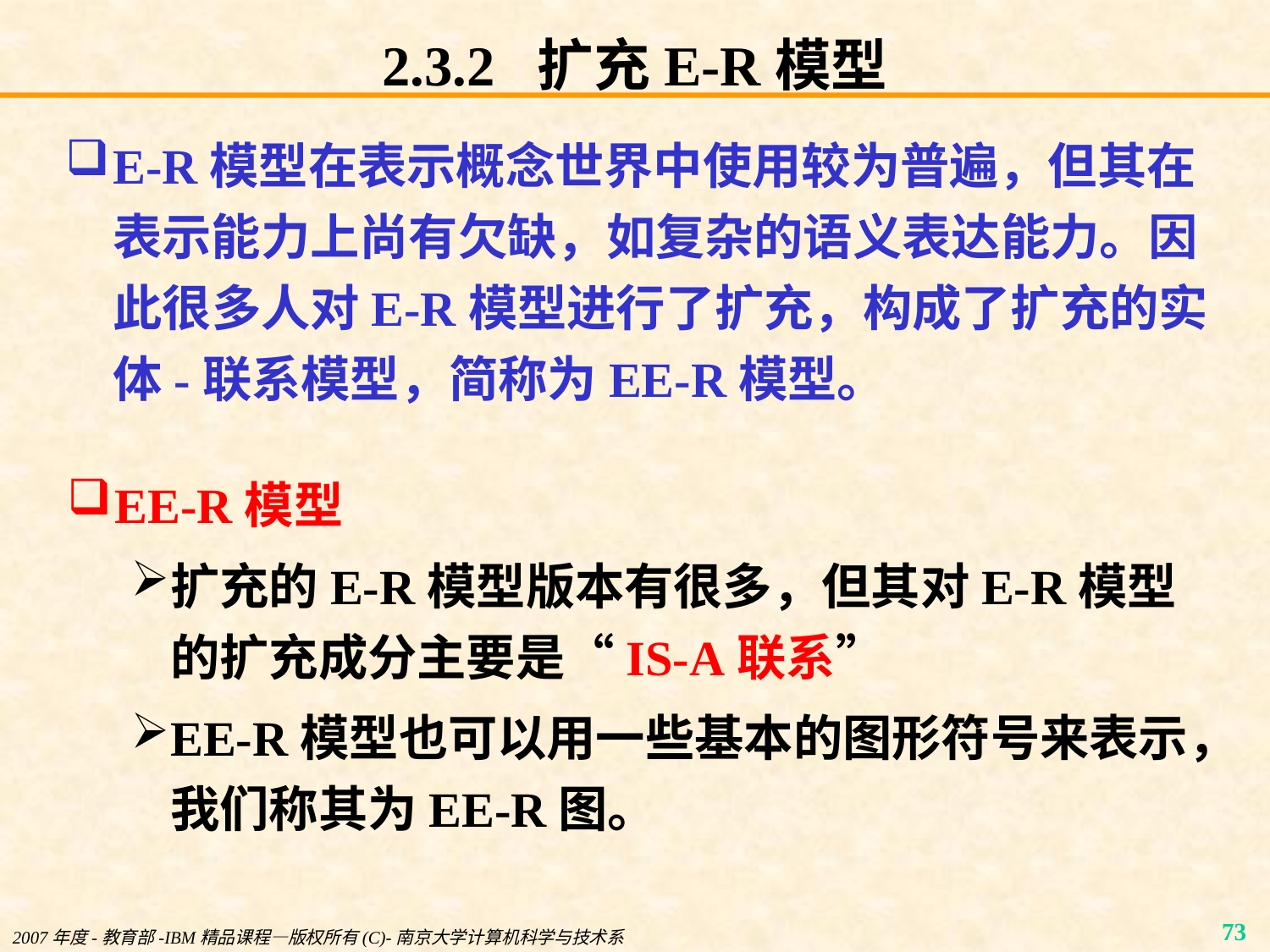

# 2.3.2  扩充E-R模型
E-R模型在表示概念世界中使用较为普遍，但其在表示能力上尚有欠缺，如复杂的语义表达能力。因此很多人对E-R模型进行了扩充，构成了扩充的实体-联系模型，简称为EE-R模型。
EE-R模型
扩充的E-R模型版本有很多，但其对E-R模型的扩充成分主要是“IS-A联系”
EE-R模型也可以用一些基本的图形符号来表示，我们称其为EE-R图。
73
2007年度-教育部-IBM精品课程—版权所有(C)-南京大学计算机科学与技术系